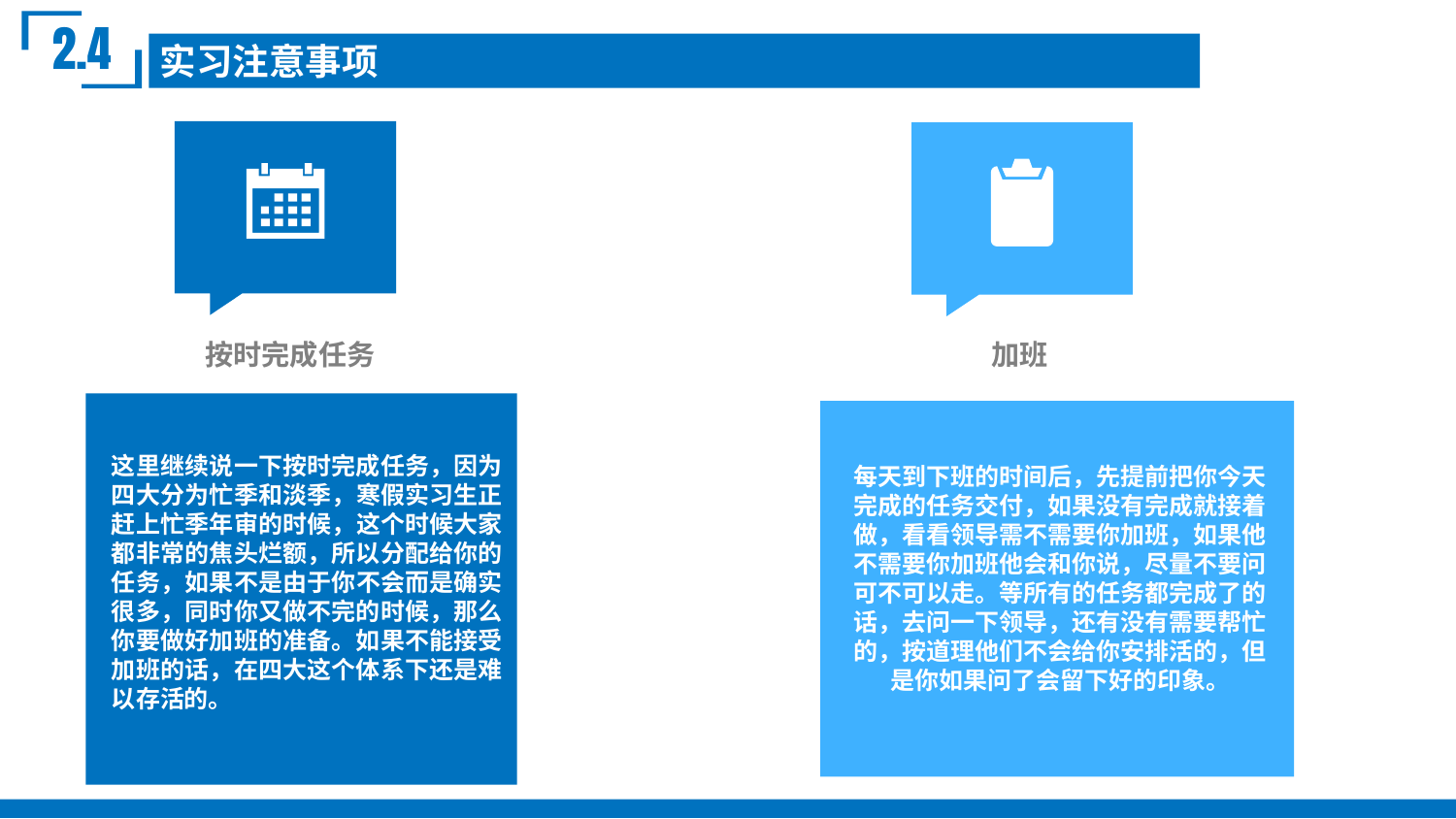

2.4
实习注意事项

加班
按时完成任务

这里继续说一下按时完成任务，因为四大分为忙季和淡季，寒假实习生正赶上忙季年审的时候，这个时候大家都非常的焦头烂额，所以分配给你的任务，如果不是由于你不会而是确实很多，同时你又做不完的时候，那么你要做好加班的准备。如果不能接受加班的话，在四大这个体系下还是难以存活的。

每天到下班的时间后，先提前把你今天完成的任务交付，如果没有完成就接着做，看看领导需不需要你加班，如果他不需要你加班他会和你说，尽量不要问可不可以走。等所有的任务都完成了的话，去问一下领导，还有没有需要帮忙的，按道理他们不会给你安排活的，但是你如果问了会留下好的印象。